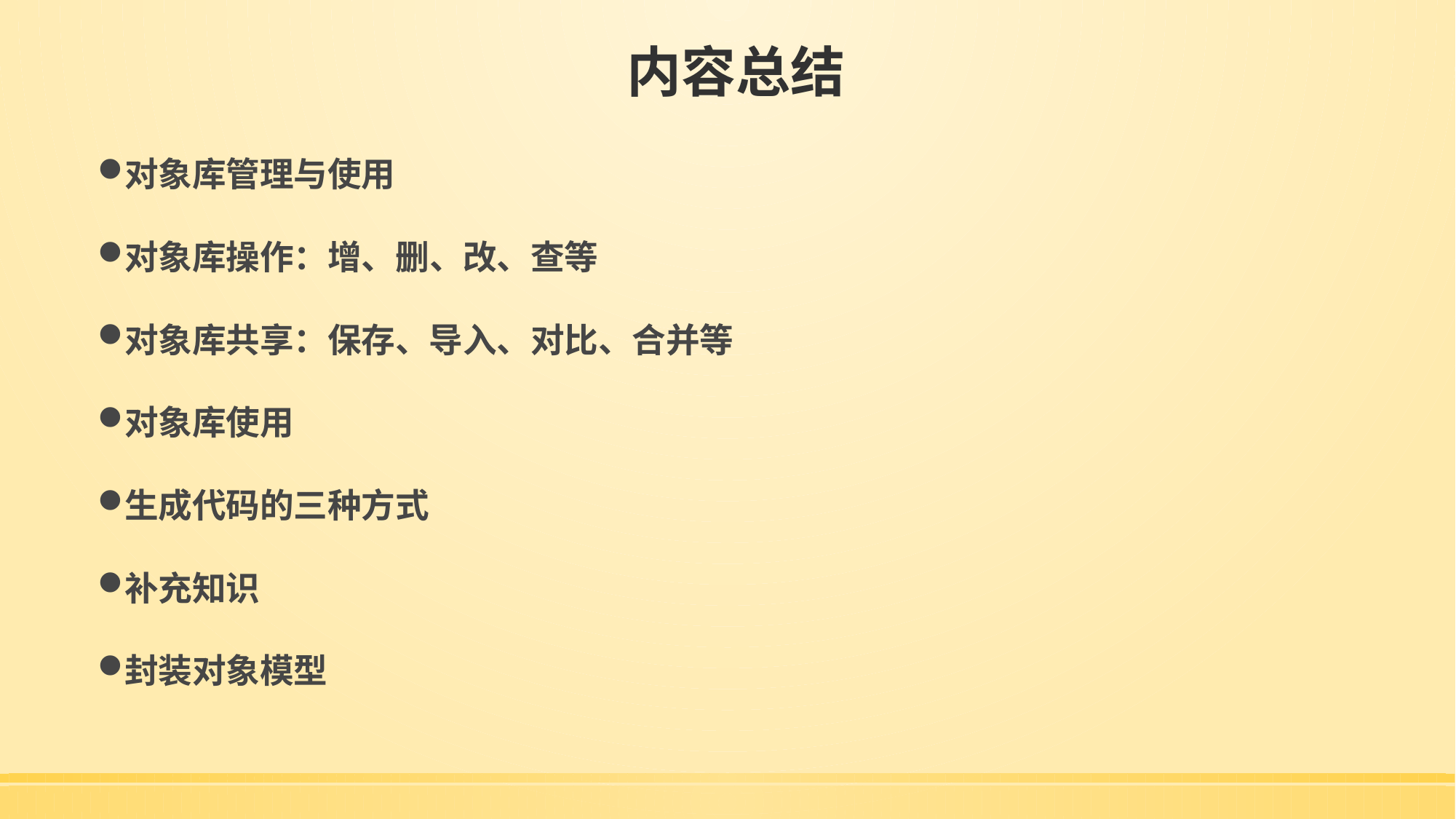

# 内容总结
对象库管理与使用
对象库操作：增、删、改、查等
对象库共享：保存、导入、对比、合并等
对象库使用
生成代码的三种方式
补充知识
封装对象模型